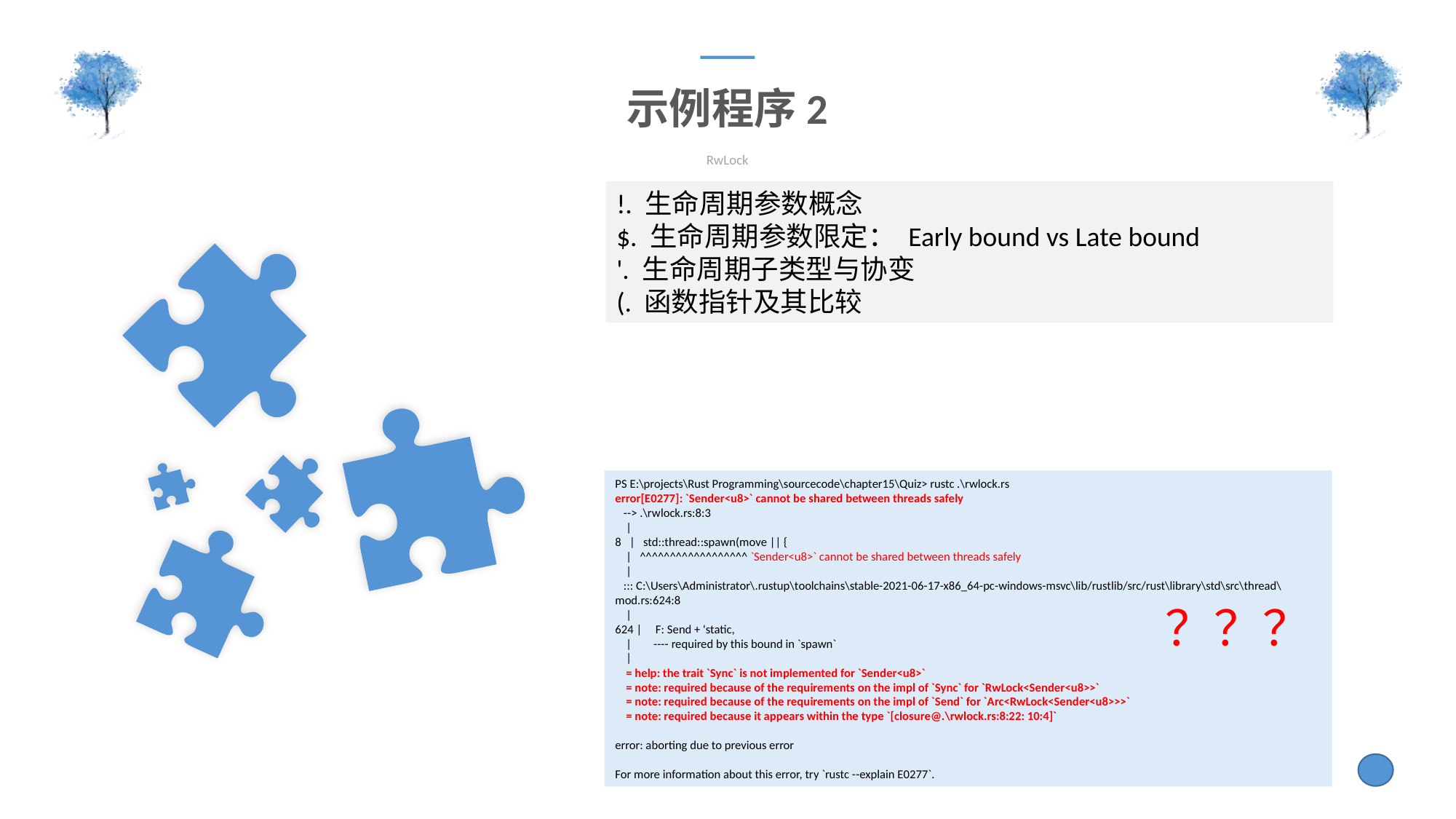

示例程序2
RwLock
!. ⽣命周期参数概念
$. ⽣命周期参数限定： Early bound vs Late bound
'. ⽣命周期⼦类型与协变
(. 函数指针及其⽐较

PS E:\projects\Rust Programming\sourcecode\chapter15\Quiz> rustc .\rwlock.rs
error[E0277]: `Sender<u8>` cannot be shared between threads safely
   --> .\rwlock.rs:8:3
    |
8   |   std::thread::spawn(move || {
    |   ^^^^^^^^^^^^^^^^^^ `Sender<u8>` cannot be shared between threads safely
    |
   ::: C:\Users\Administrator\.rustup\toolchains\stable-2021-06-17-x86_64-pc-windows-msvc\lib/rustlib/src/rust\library\std\src\thread\mod.rs:624:8
    |
624 |     F: Send + 'static,
    |        ---- required by this bound in `spawn`
    |
    = help: the trait `Sync` is not implemented for `Sender<u8>`
    = note: required because of the requirements on the impl of `Sync` for `RwLock<Sender<u8>>`
    = note: required because of the requirements on the impl of `Send` for `Arc<RwLock<Sender<u8>>>`
    = note: required because it appears within the type `[closure@.\rwlock.rs:8:22: 10:4]`

error: aborting due to previous error

For more information about this error, try `rustc --explain E0277`.

？？？